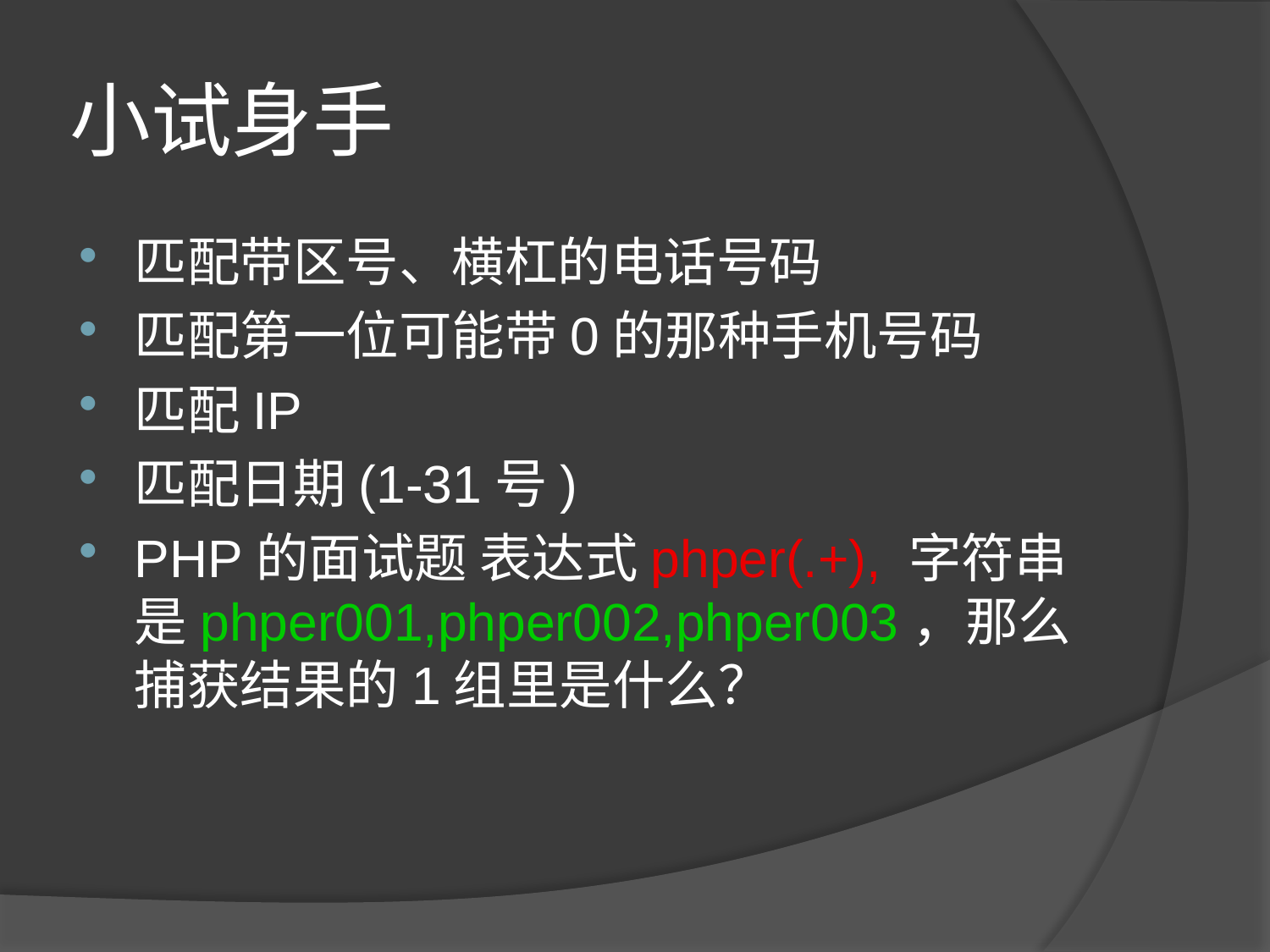

# 小试身手
匹配带区号、横杠的电话号码
匹配第一位可能带0的那种手机号码
匹配IP
匹配日期(1-31号)
PHP的面试题 表达式phper(.+), 字符串是phper001,phper002,phper003，那么捕获结果的1组里是什么？